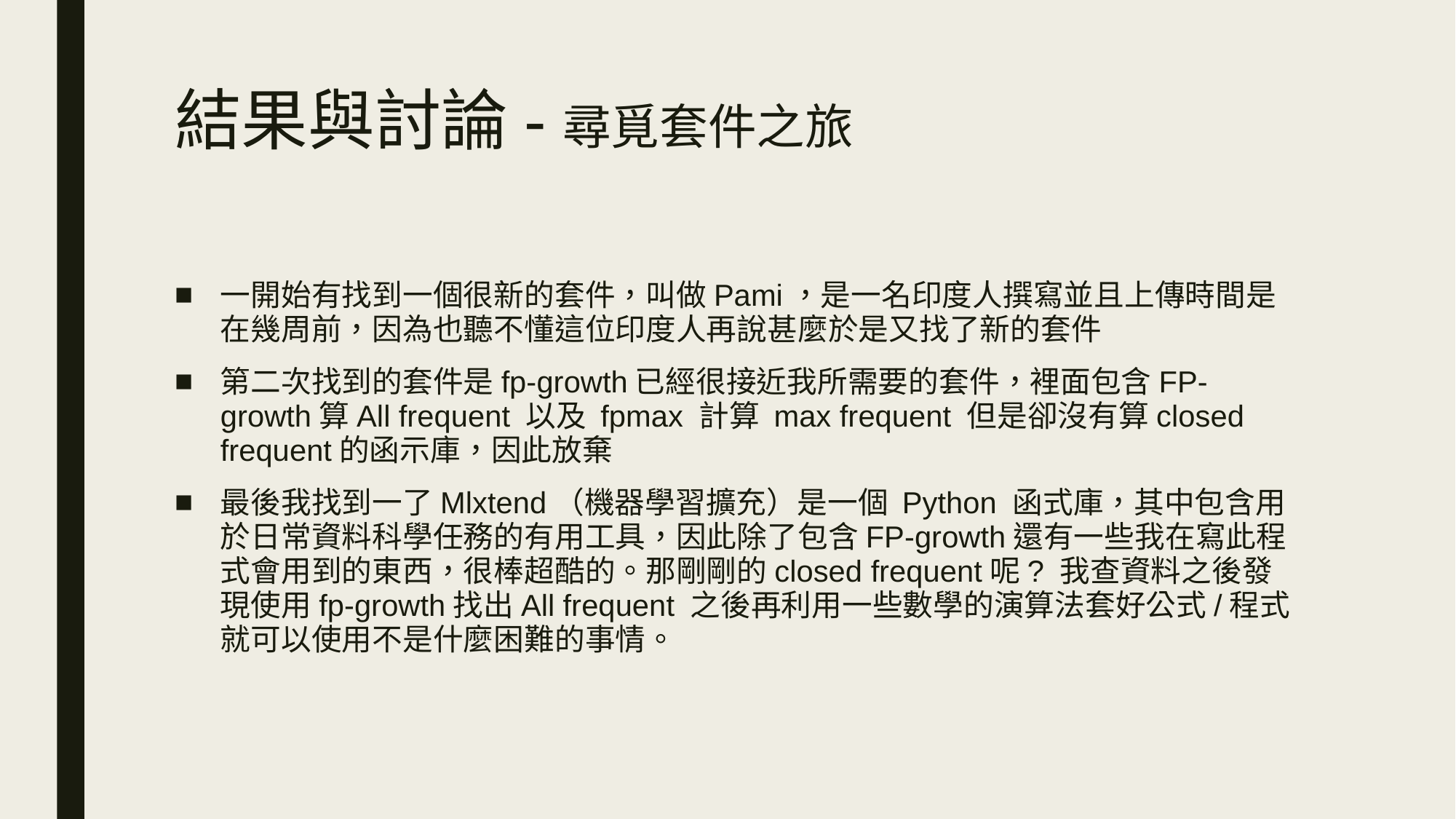

# 結果與討論-尋覓套件之旅
一開始有找到一個很新的套件，叫做Pami，是一名印度人撰寫並且上傳時間是在幾周前，因為也聽不懂這位印度人再說甚麼於是又找了新的套件
第二次找到的套件是fp-growth已經很接近我所需要的套件，裡面包含FP-growth算All frequent 以及 fpmax 計算 max frequent 但是卻沒有算closed frequent的函示庫，因此放棄
最後我找到一了Mlxtend（機器學習擴充）是一個 Python 函式庫，其中包含用於日常資料科學任務的有用工具，因此除了包含FP-growth還有一些我在寫此程式會用到的東西，很棒超酷的。那剛剛的closed frequent呢? 我查資料之後發現使用fp-growth找出All frequent 之後再利用一些數學的演算法套好公式/程式就可以使用不是什麼困難的事情。